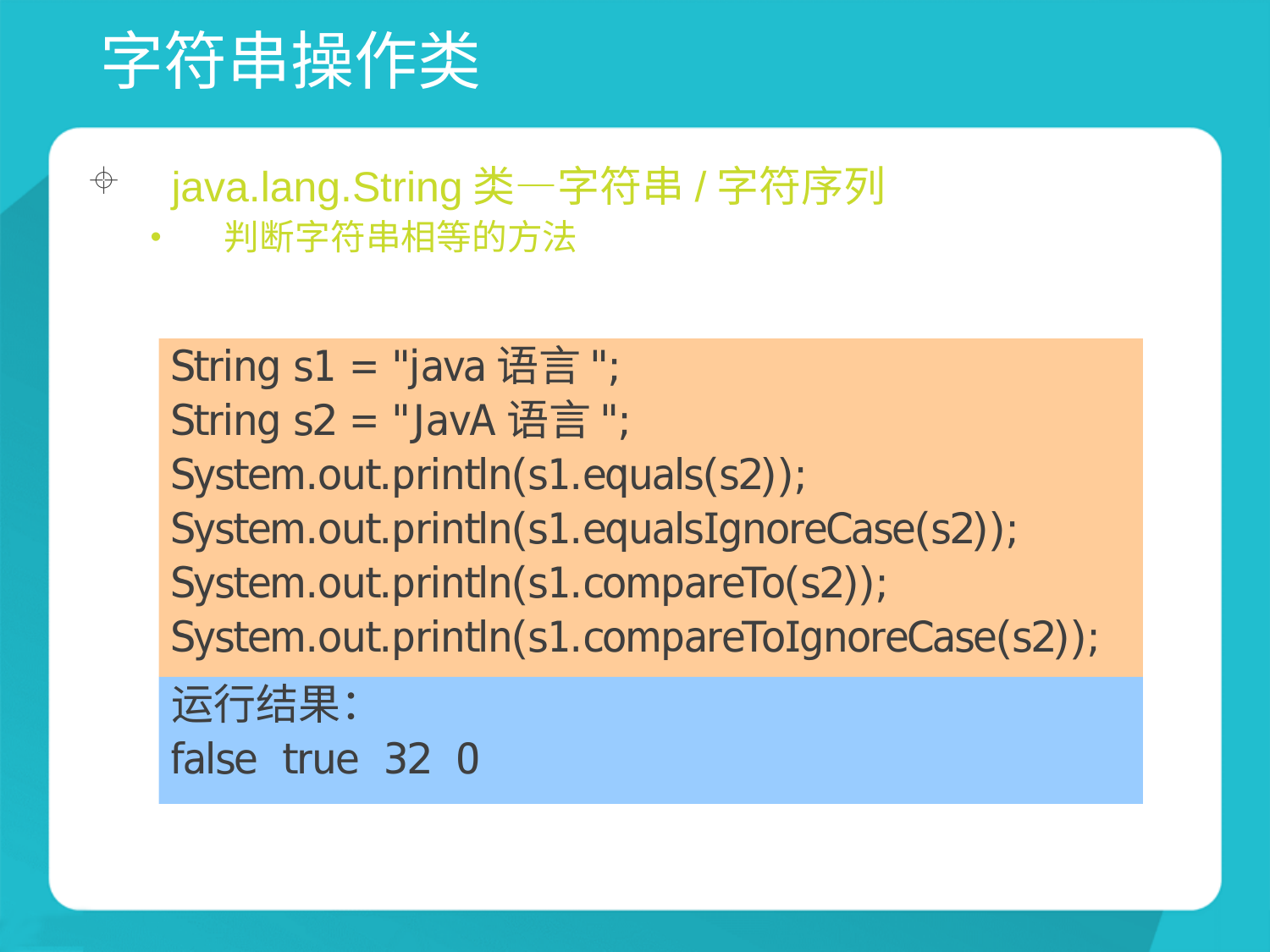

# 字符串操作类
java.lang.String类—字符串/字符序列
判断字符串相等的方法
String s1 = "java语言";
String s2 = "JavA语言";
System.out.println(s1.equals(s2));
System.out.println(s1.equalsIgnoreCase(s2));
System.out.println(s1.compareTo(s2));
System.out.println(s1.compareToIgnoreCase(s2));
运行结果：
false  true  32  0